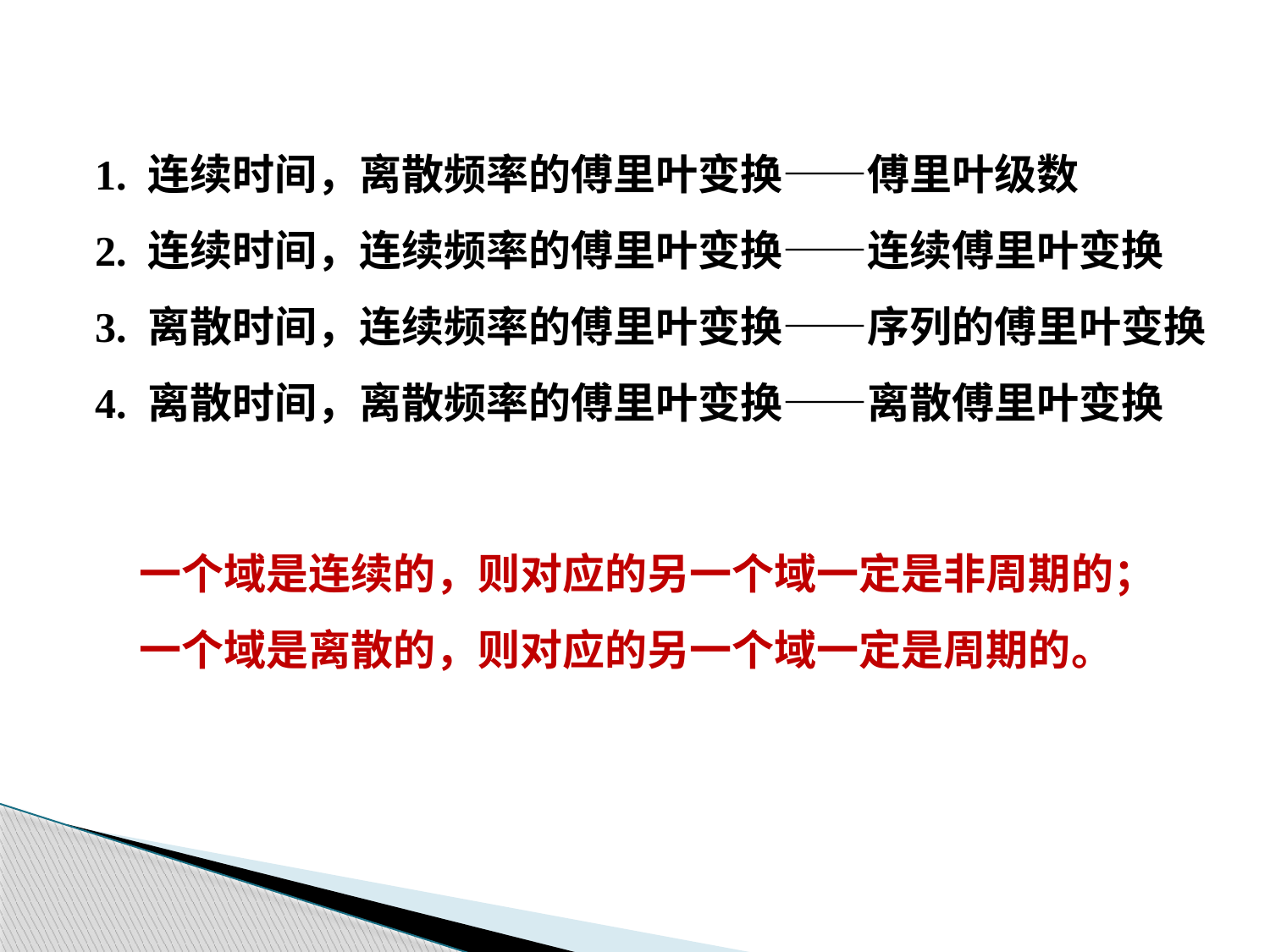

1. 连续时间，离散频率的傅里叶变换——傅里叶级数
2. 连续时间，连续频率的傅里叶变换——连续傅里叶变换
3. 离散时间，连续频率的傅里叶变换——序列的傅里叶变换
4. 离散时间，离散频率的傅里叶变换——离散傅里叶变换
一个域是连续的，则对应的另一个域一定是非周期的；
一个域是离散的，则对应的另一个域一定是周期的。